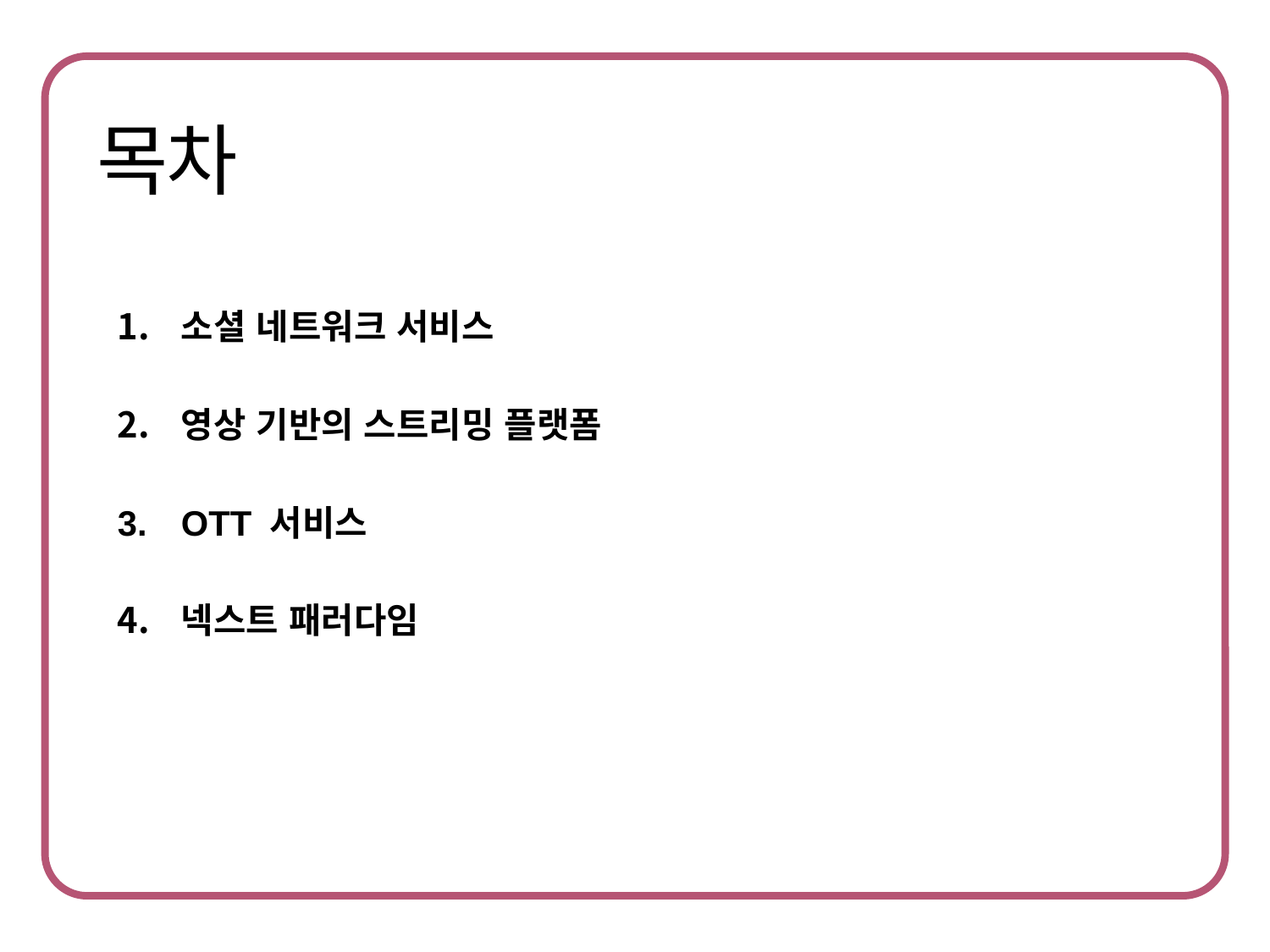

소셜 네트워크 서비스
영상 기반의 스트리밍 플랫폼
OTT 서비스
넥스트 패러다임